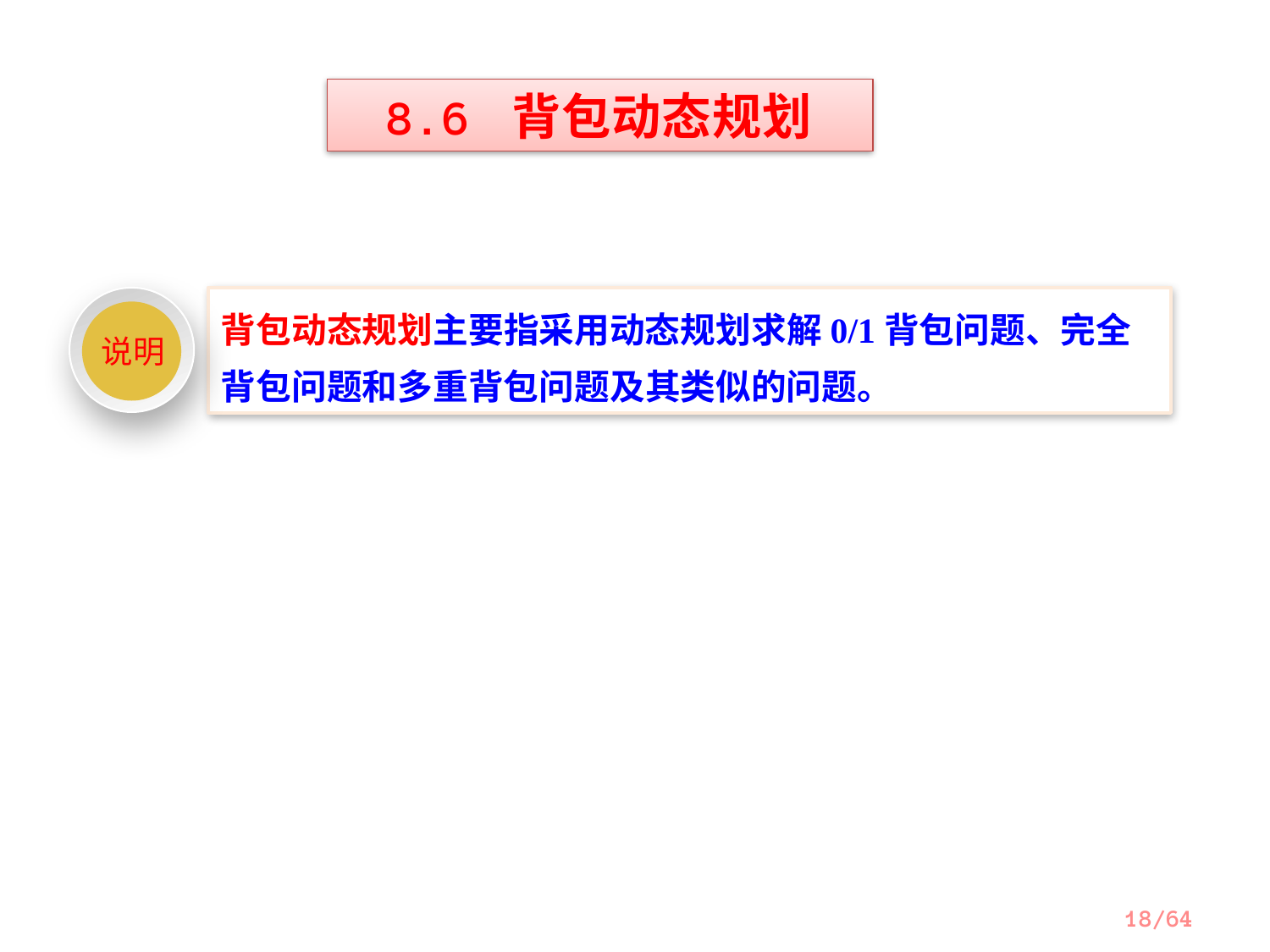

8.6 背包动态规划

说明
背包动态规划主要指采用动态规划求解0/1背包问题、完全背包问题和多重背包问题及其类似的问题。
18/64